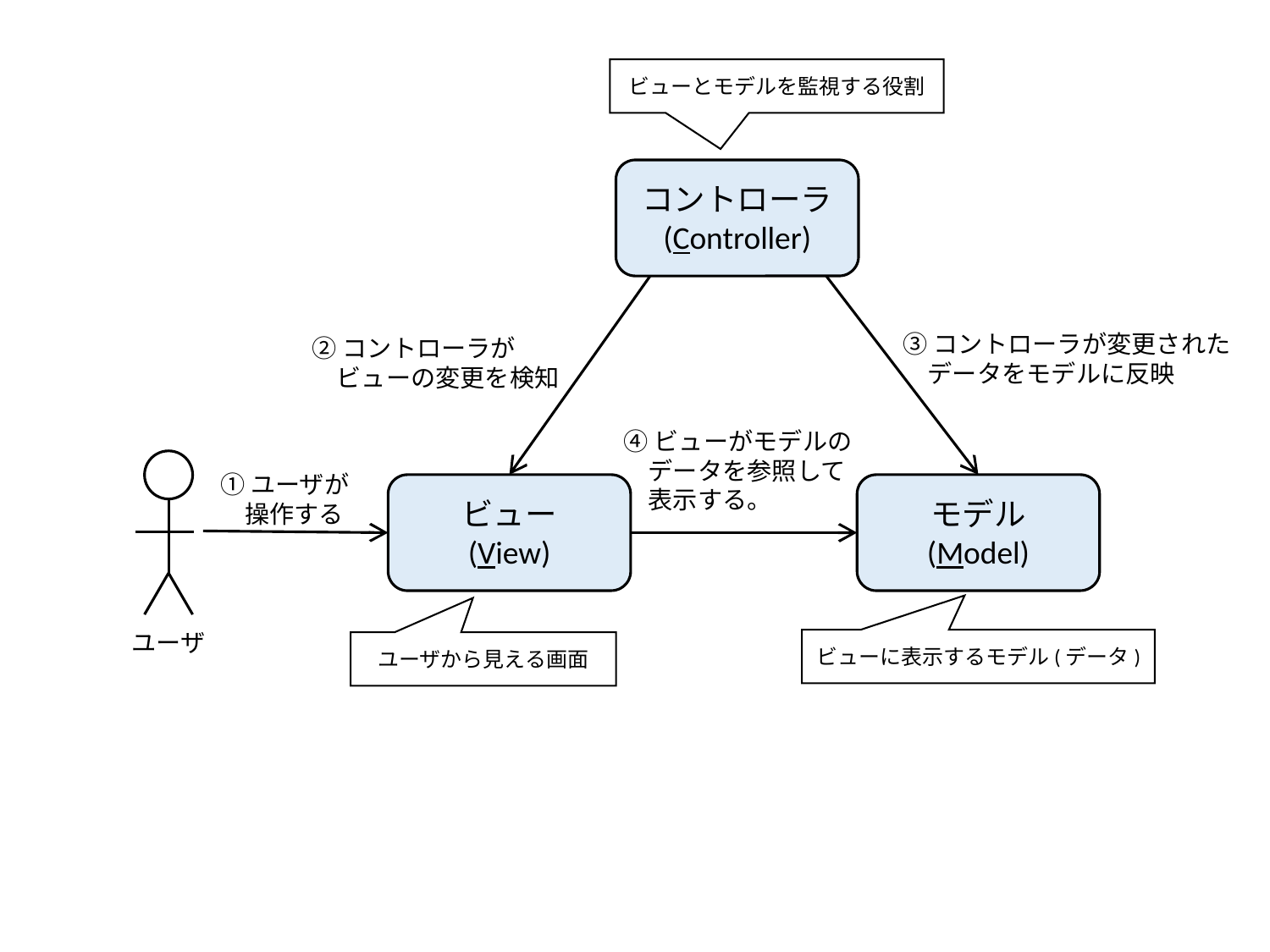

ビューとモデルを監視する役割
コントローラ
(Controller)
③コントローラが変更された
　データをモデルに反映
②コントローラが
　ビューの変更を検知
④ビューがモデルの
　データを参照して
　表示する。

①ユーザが
　操作する
モデル
(Model)
ビュー
(View)
ユーザ
ビューに表示するモデル(データ)
ユーザから見える画面